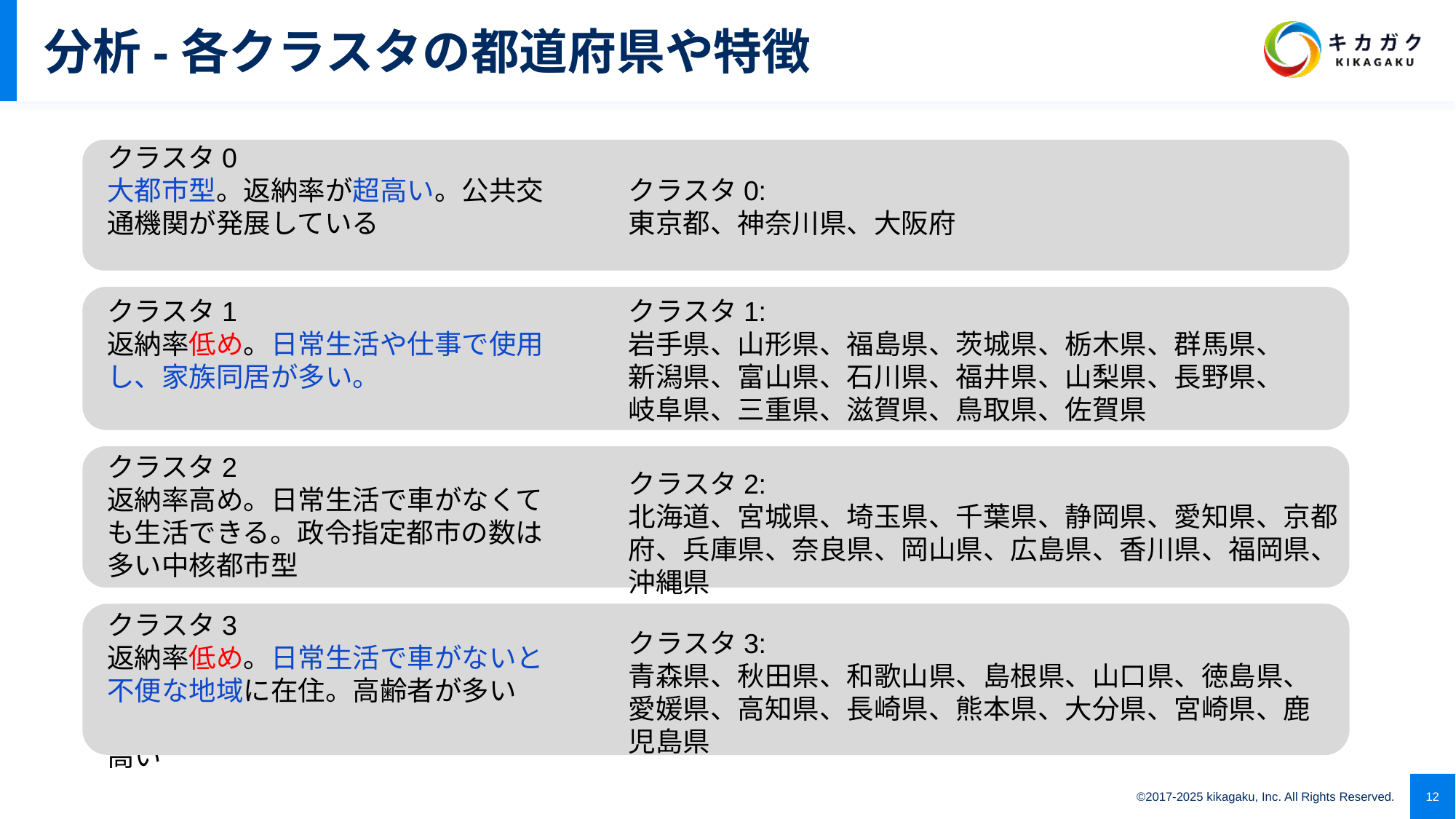

# 分析-各クラスタの都道府県や特徴
クラスタ0
大都市型。返納率が超高い。公共交通機関が発展している

クラスタ0:
東京都、神奈川県、大阪府

クラスタ1
返納率低め。日常生活や仕事で使用し、家族同居が多い。
クラスタ1:
岩手県、山形県、福島県、茨城県、栃木県、群馬県、新潟県、富山県、石川県、福井県、山梨県、長野県、岐阜県、三重県、滋賀県、鳥取県、佐賀県
クラスタ2
返納率高め。日常生活で車がなくても生活できる。政令指定都市の数は多い中核都市型

クラスタ2:
北海道、宮城県、埼玉県、千葉県、静岡県、愛知県、京都府、兵庫県、奈良県、岡山県、広島県、香川県、福岡県、沖縄県
クラスタ3
返納率低め。日常生活で車がないと不便な地域に在住。高齢者が多い
クラスタ3
返納率低め。日常生活で車がないと不便な地域に在住。高齢者のみの世帯が多い。また、第一次産業比率も高い

クラスタ3:
青森県、秋田県、和歌山県、島根県、山口県、徳島県、愛媛県、高知県、長崎県、熊本県、大分県、宮崎県、鹿児島県
クラスタ3:
青森県、秋田県、和歌山県、島根県、山口県、徳島県、愛媛県、高知県、長崎県、熊本県、大分県、宮崎県、鹿児島県